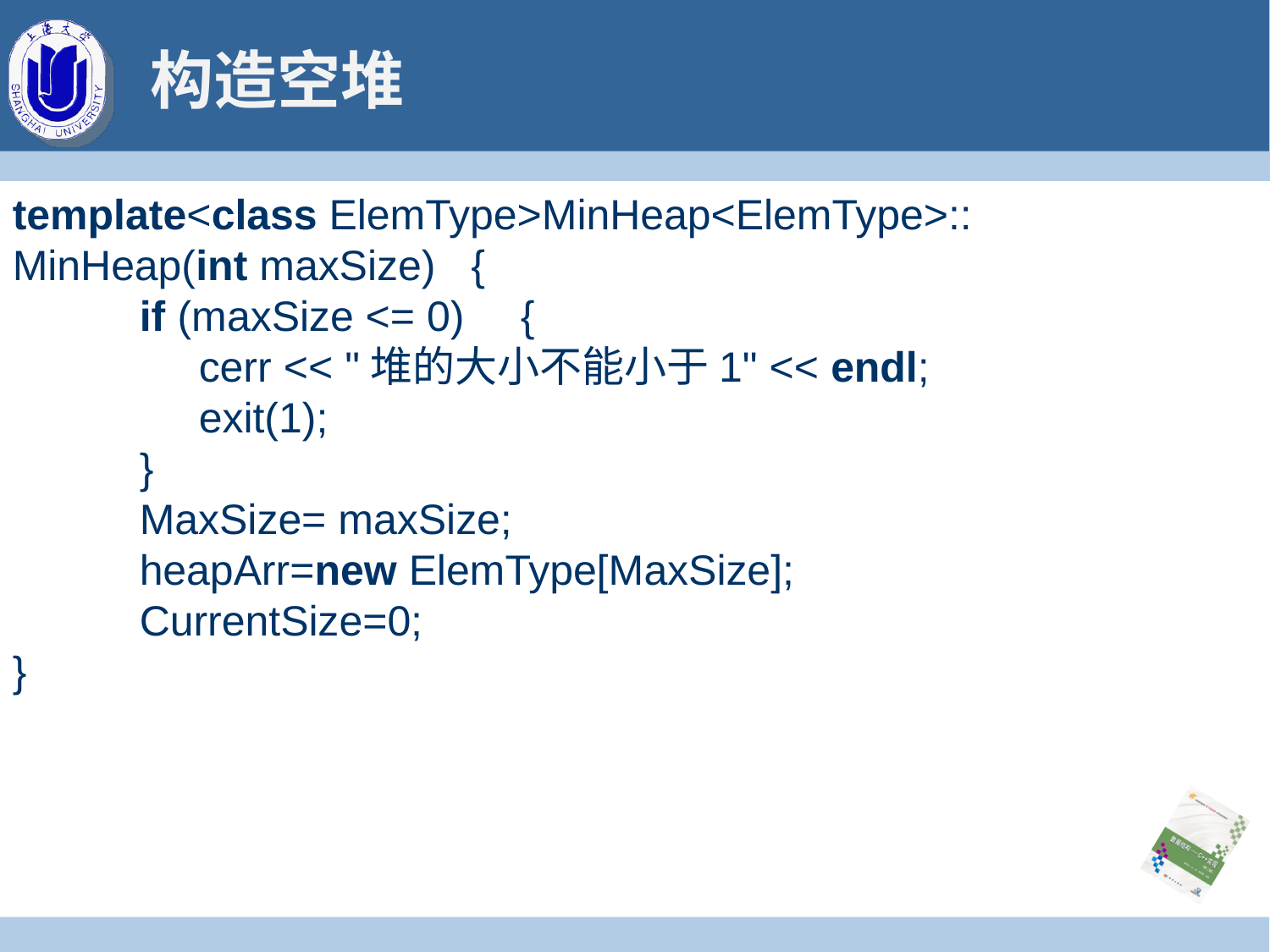

# 构造空堆
template<class ElemType>MinHeap<ElemType>::
MinHeap(int maxSize)   {
  	if (maxSize <= 0)	{
	     cerr << "堆的大小不能小于1" << endl;
     	     exit(1);
  	}
	MaxSize= maxSize;
	heapArr=new ElemType[MaxSize];
	CurrentSize=0;
}